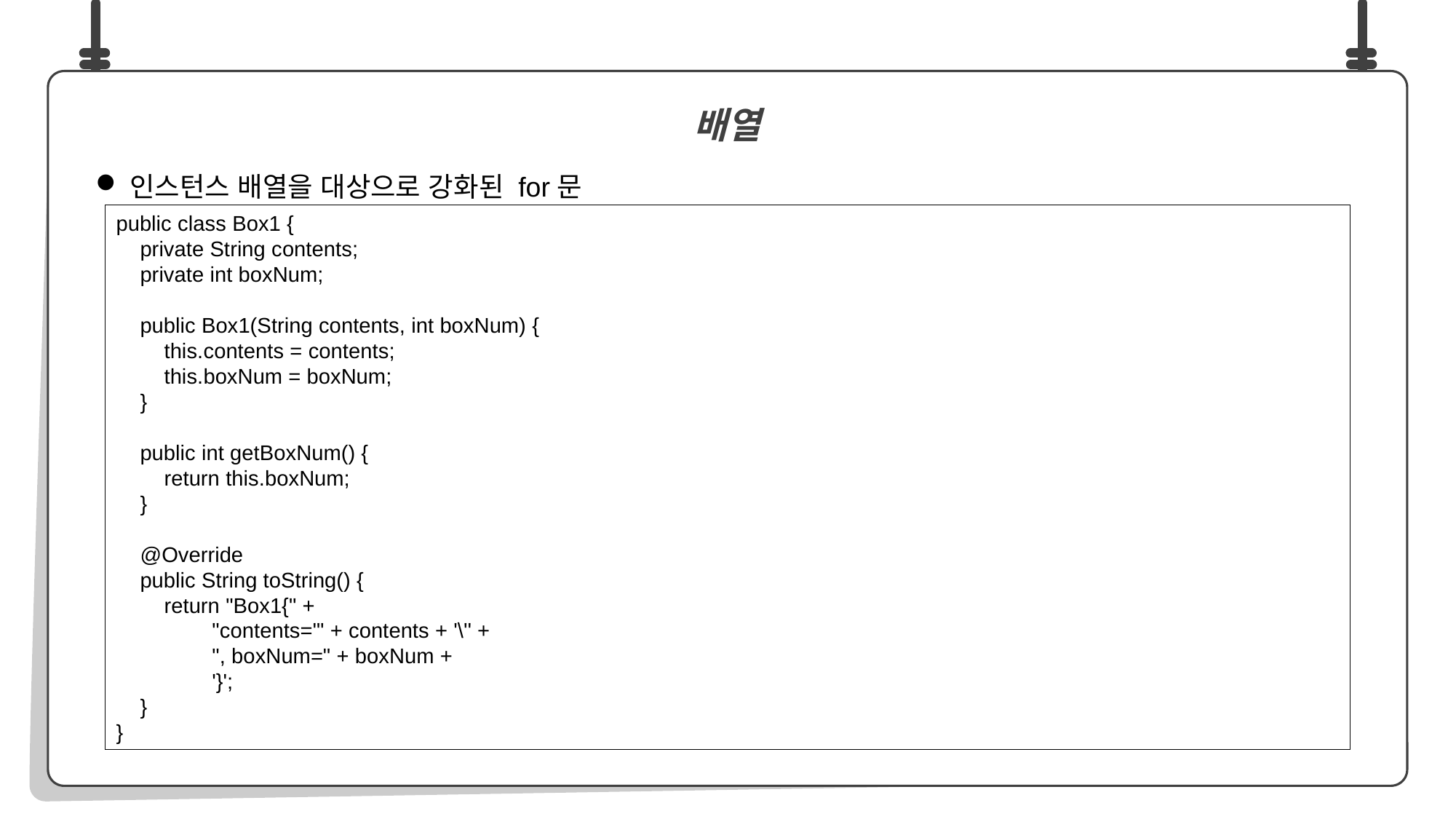

인스턴스 배열을 대상으로 강화된 for문

배열

public class Box1 {
    private String contents;
    private int boxNum;

    public Box1(String contents, int boxNum) {
        this.contents = contents;
        this.boxNum = boxNum;
    }

    public int getBoxNum() {
        return this.boxNum;
    }

    @Override
    public String toString() {
        return "Box1{" +
                "contents='" + contents + '\'' +
                ", boxNum=" + boxNum +
                '}';
    }
}